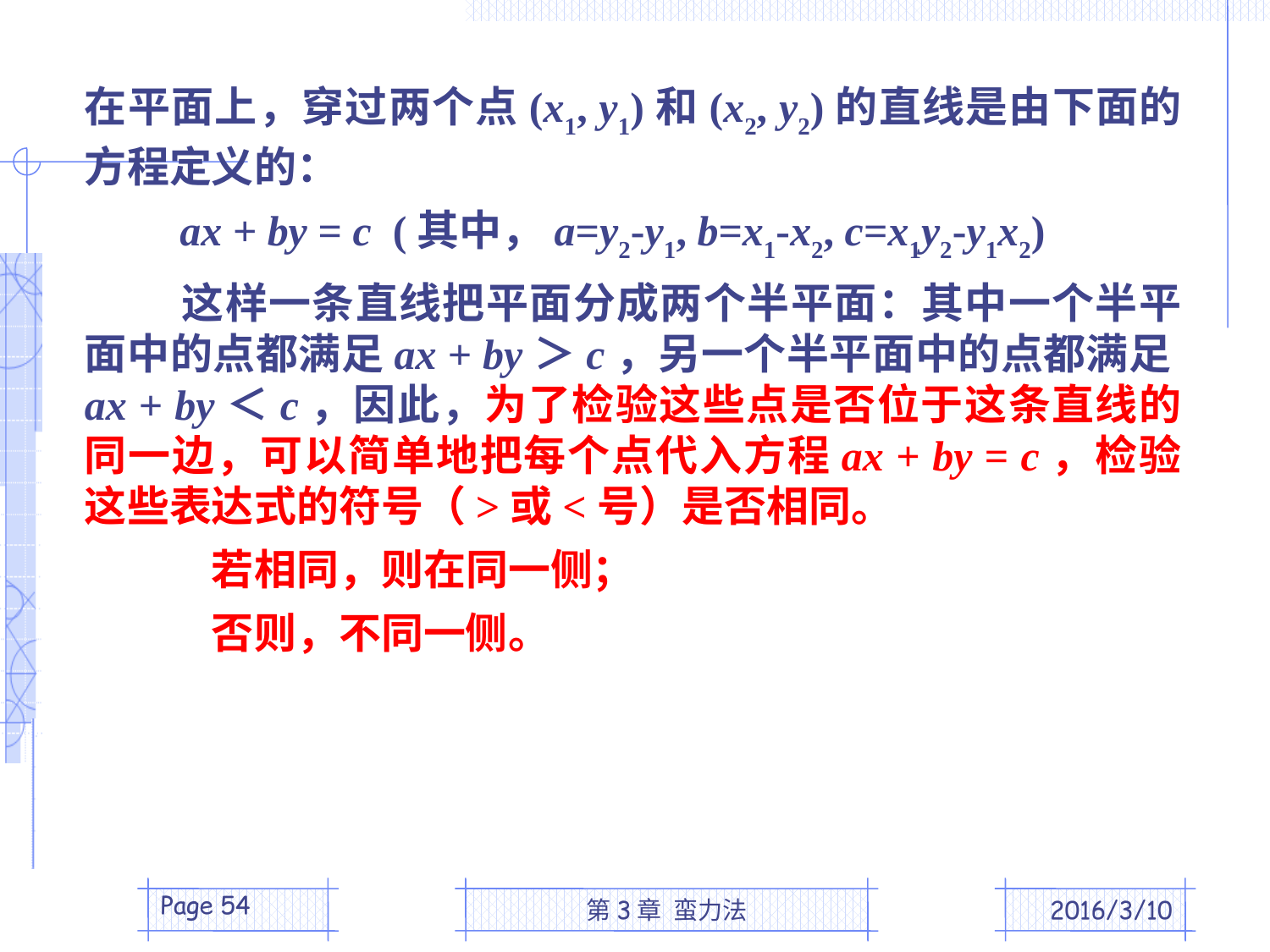

在平面上，穿过两个点(x1, y1)和(x2, y2)的直线是由下面的方程定义的：
         ax + by = c  (其中，a=y2-y1, b=x1-x2, c=x1y2-y1x2)
        这样一条直线把平面分成两个半平面：其中一个半平面中的点都满足ax + by＞c，另一个半平面中的点都满足ax + by＜c，因此，为了检验这些点是否位于这条直线的同一边，可以简单地把每个点代入方程ax + by = c，检验这些表达式的符号（>或<号）是否相同。
	若相同，则在同一侧；
	否则，不同一侧。
Page 54
第3章  蛮力法
2016/3/10